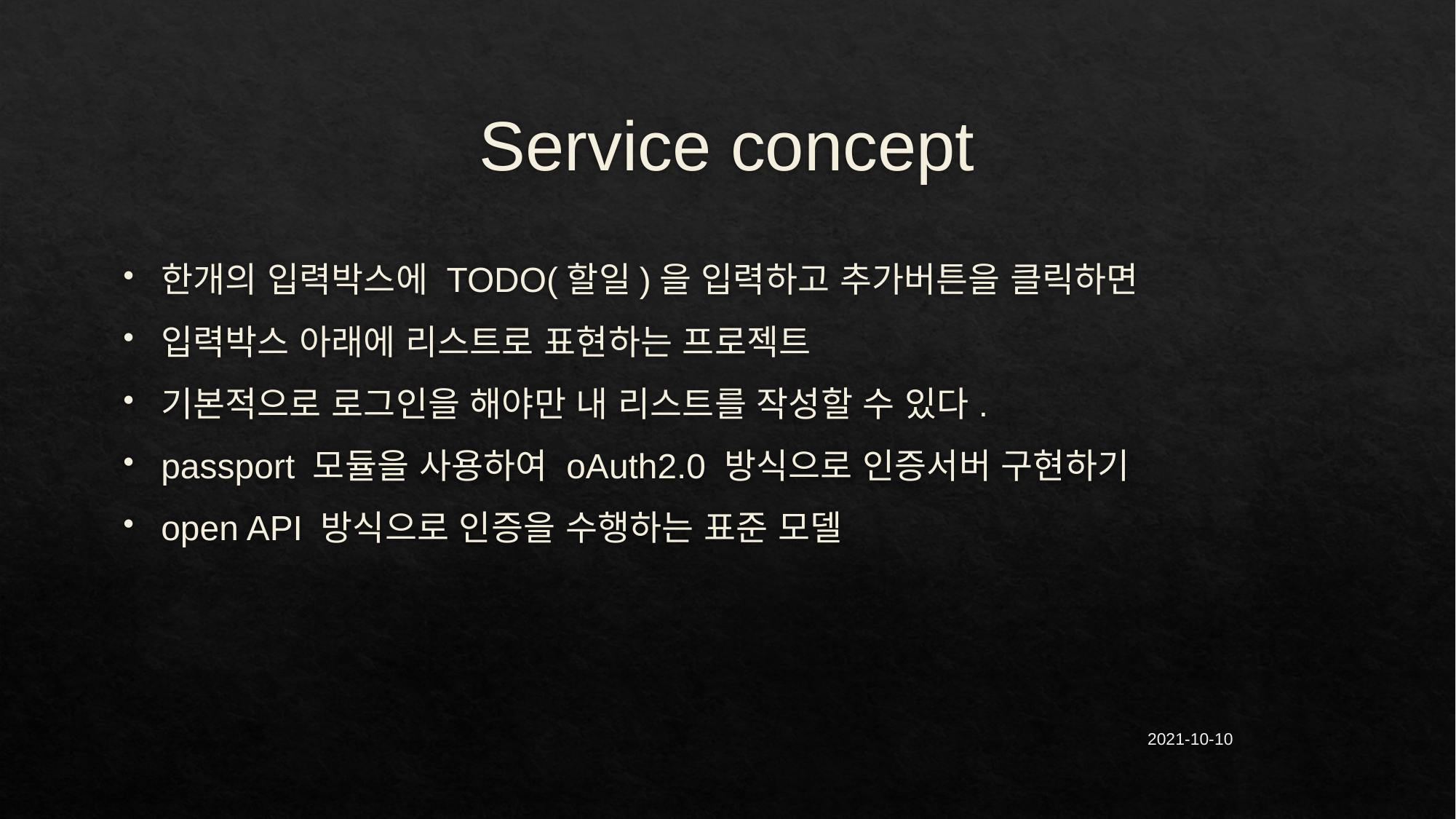

# Service concept
한개의 입력박스에 TODO(할일)을 입력하고 추가버튼을 클릭하면
입력박스 아래에 리스트로 표현하는 프로젝트
기본적으로 로그인을 해야만 내 리스트를 작성할 수 있다.
passport 모듈을 사용하여 oAuth2.0 방식으로 인증서버 구현하기
open API 방식으로 인증을 수행하는 표준 모델
2021-10-10